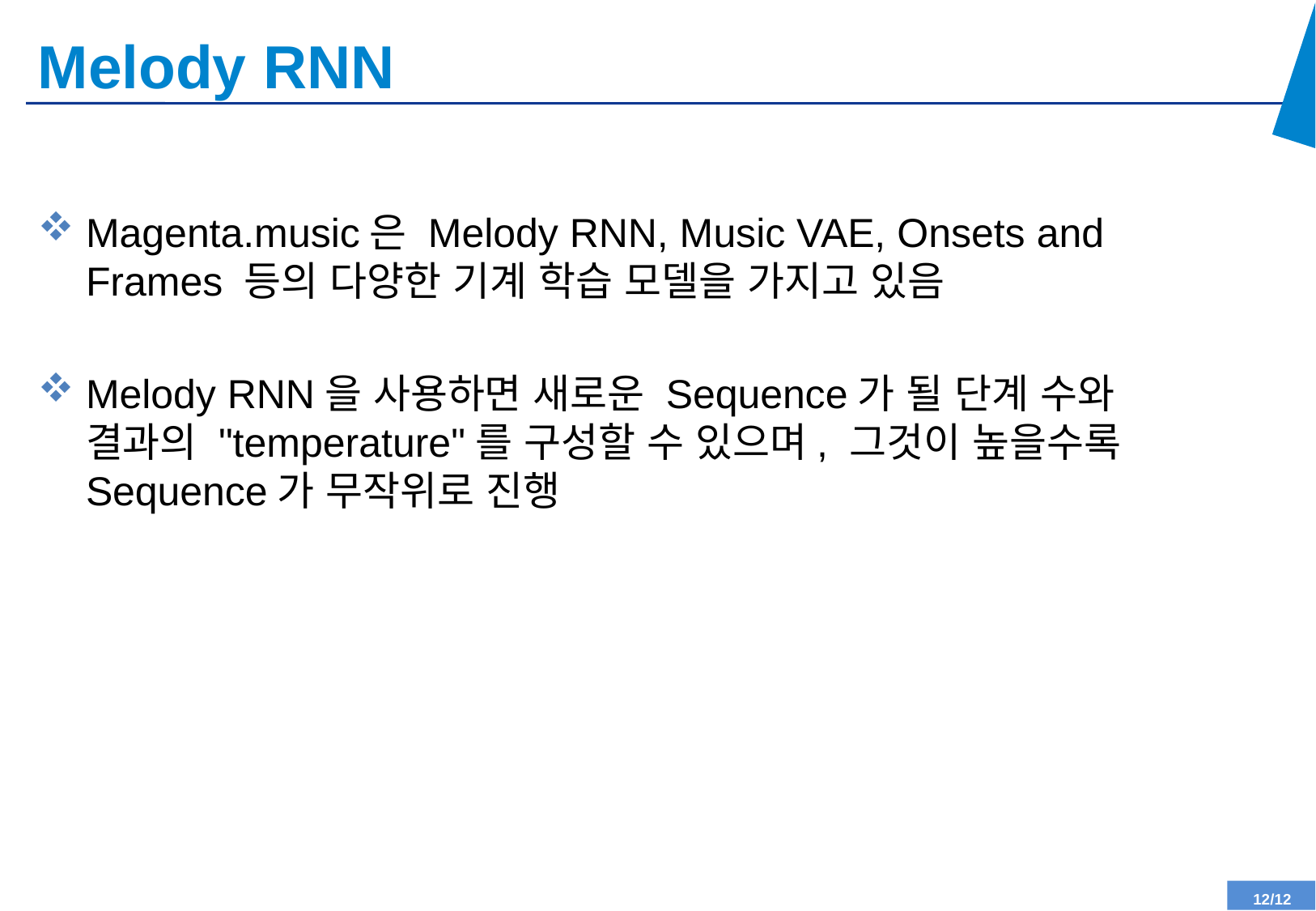

# Melody RNN

Magenta.music은 Melody RNN, Music VAE, Onsets and Frames 등의 다양한 기계 학습 모델을 가지고 있음

Melody RNN을 사용하면 새로운 Sequence가 될 단계 수와 결과의 "temperature"를 구성할 수 있으며, 그것이 높을수록 Sequence가 무작위로 진행